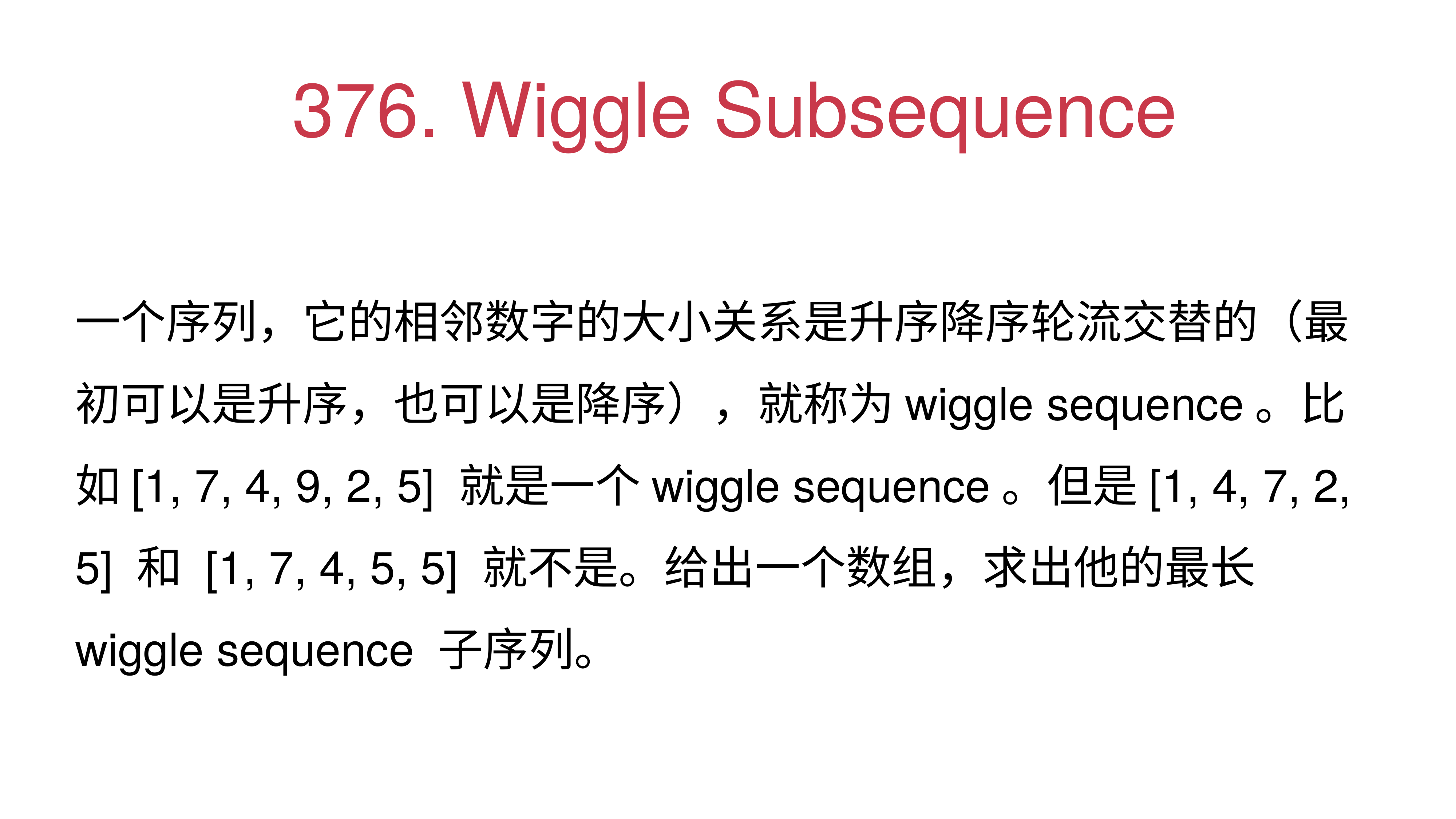

# 376. Wiggle Subsequence
一个序列，它的相邻数字的大小关系是升序降序轮流交替的（最初可以是升序，也可以是降序），就称为wiggle sequence。比如[1, 7, 4, 9, 2, 5] 就是一个wiggle sequence。但是[1, 4, 7, 2, 5] 和 [1, 7, 4, 5, 5] 就不是。给出一个数组，求出他的最长 wiggle sequence 子序列。